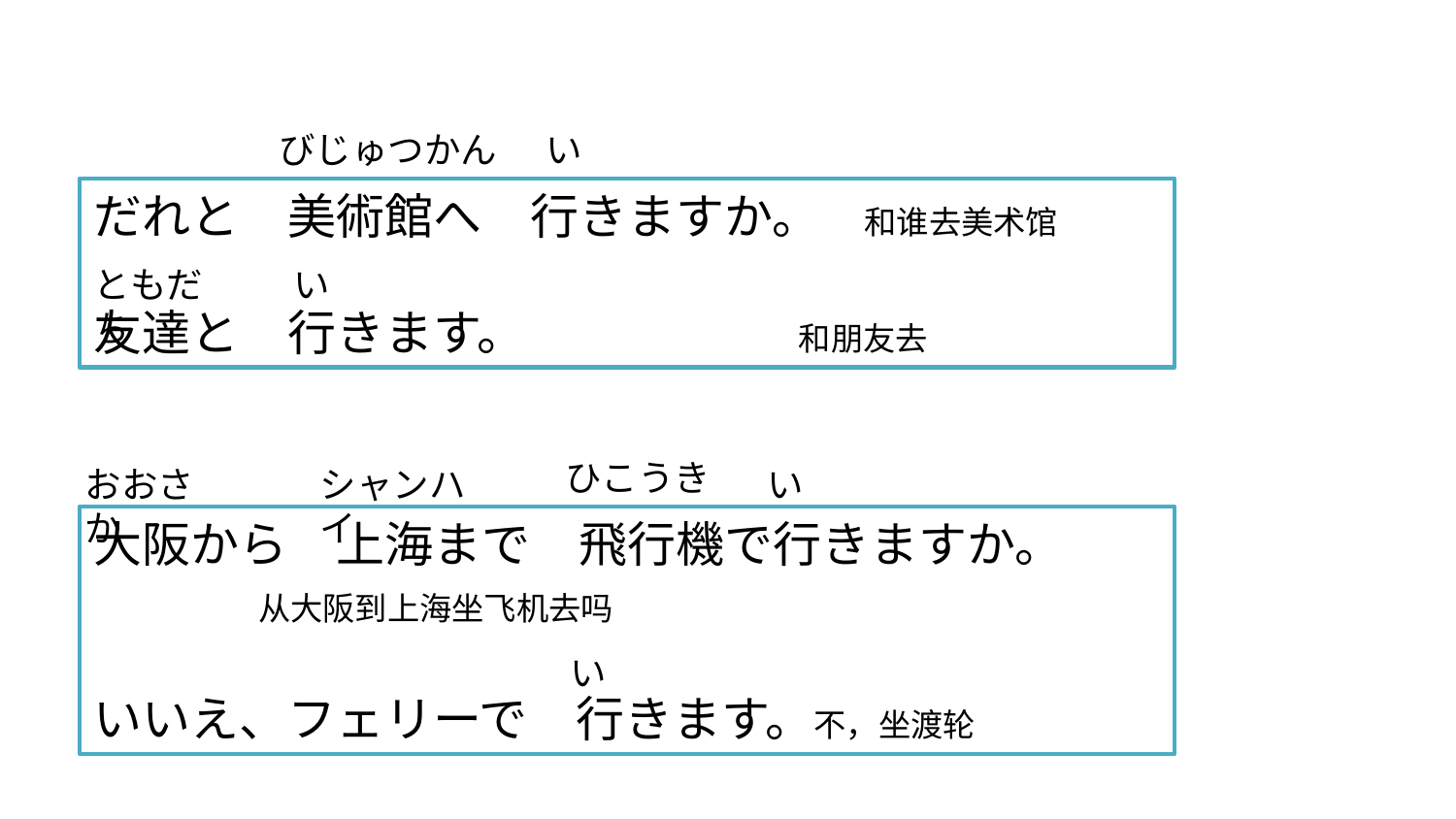

びじゅつかん
い
だれと　美術館へ　行きますか。    和谁去美术馆

友達と　行きます。                         和朋友去
ともだち
い
ひこうき
おおさか
シャンハイ
い
大阪から　上海まで　飛行機で行きますか。
              从大阪到上海坐飞机去吗

いいえ、フェリーで　行きます。不，坐渡轮
い